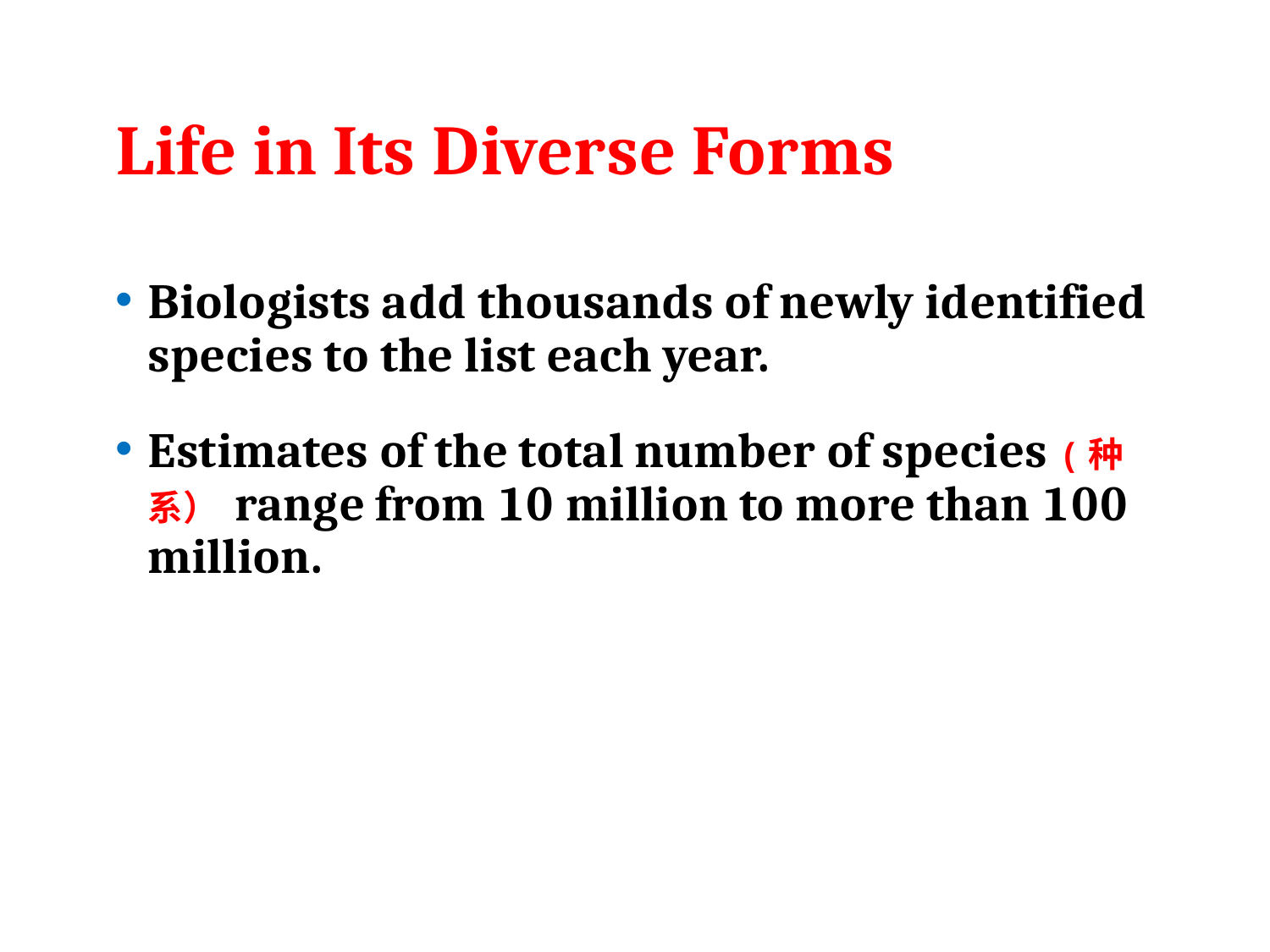

# Life in Its Diverse Forms
Biologists add thousands of newly identified species to the list each year.
Estimates of the total number of species (种系） range from 10 million to more than 100 million.